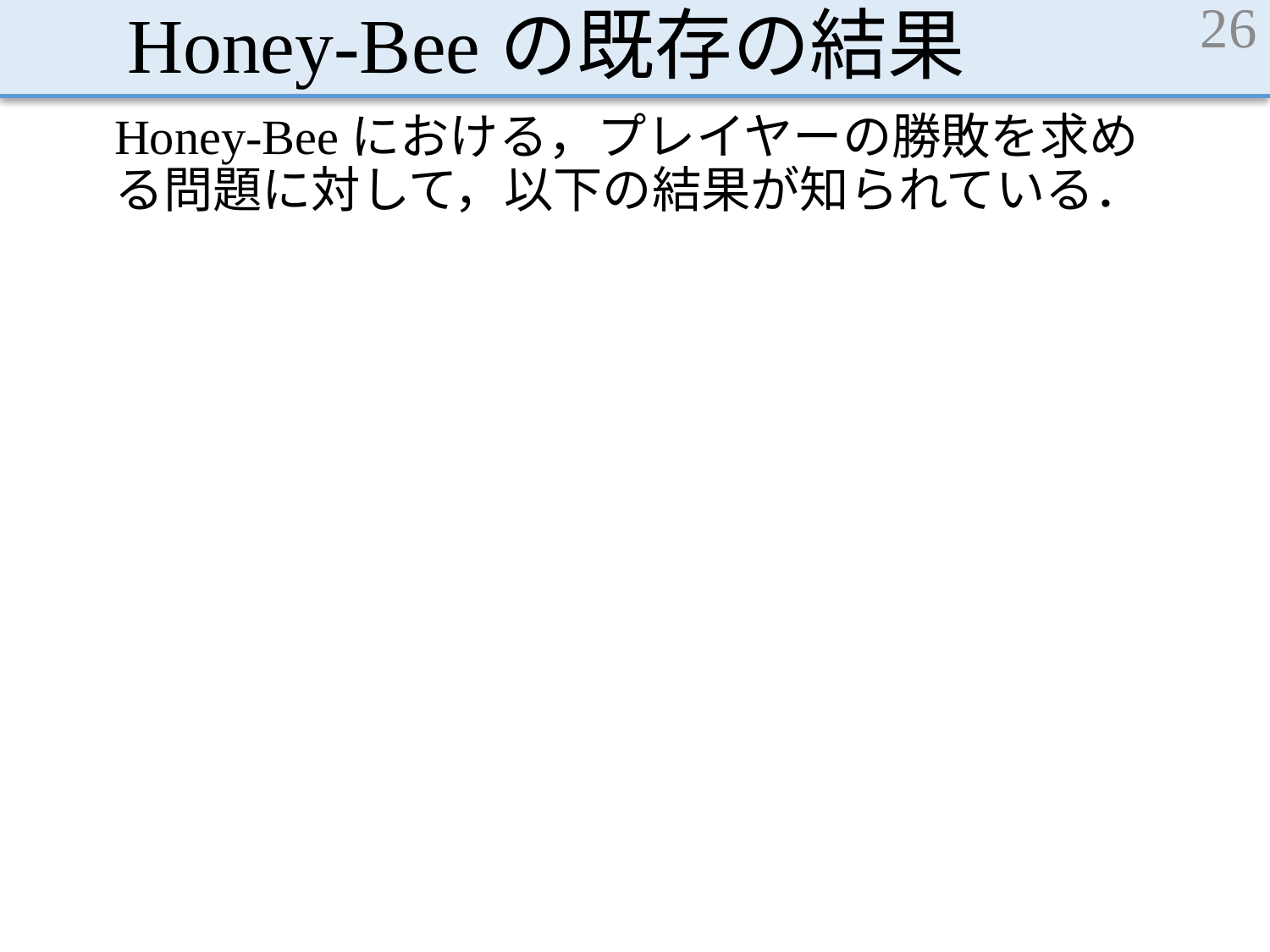

# Honey-Beeの既存の結果
26
Honey-Beeにおける，プレイヤーの勝敗を求める問題に対して，以下の結果が知られている．